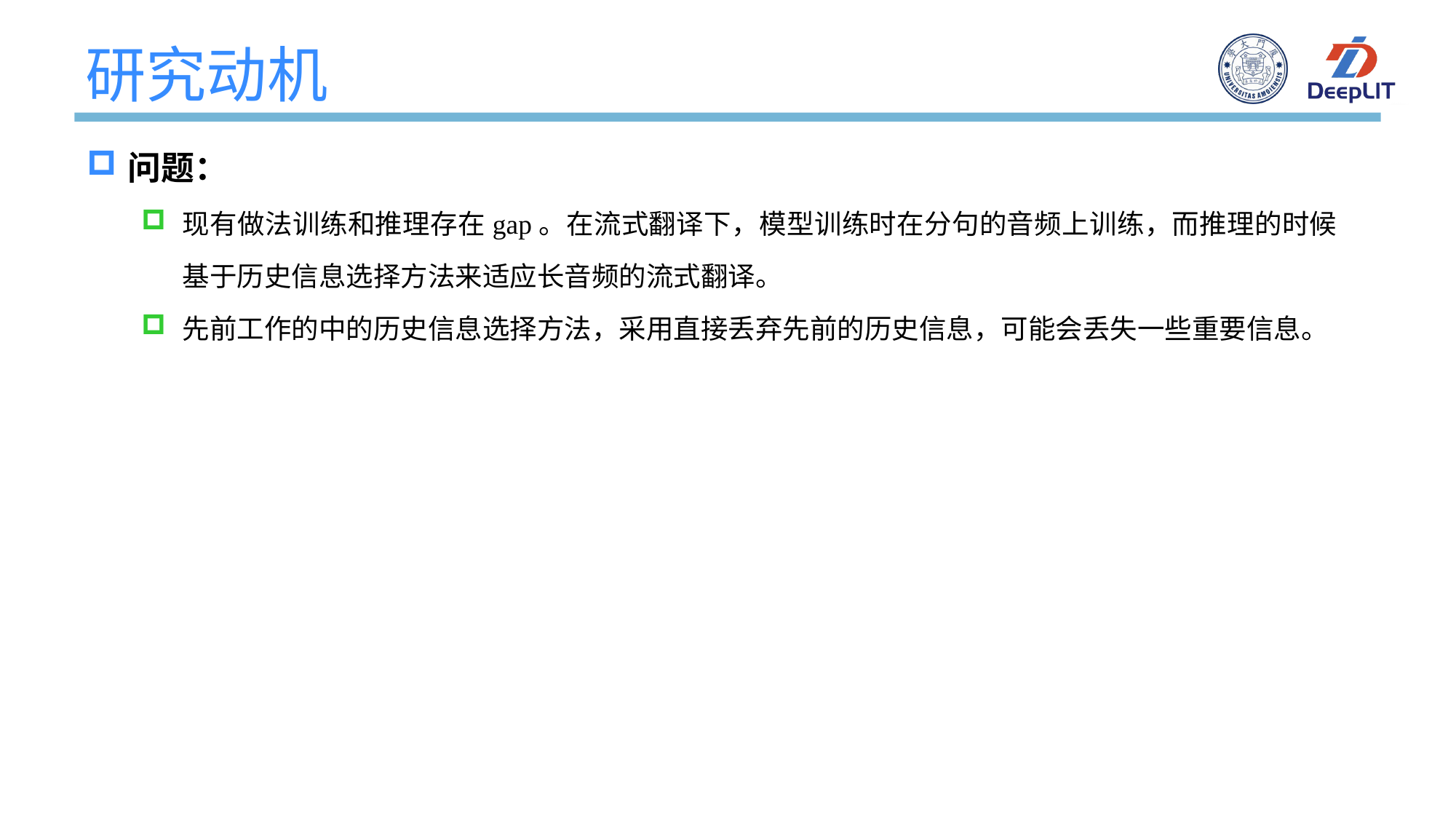

# 研究动机
问题：
现有做法训练和推理存在gap。在流式翻译下，模型训练时在分句的音频上训练，而推理的时候基于历史信息选择方法来适应长音频的流式翻译。
先前工作的中的历史信息选择方法，采用直接丢弃先前的历史信息，可能会丢失一些重要信息。